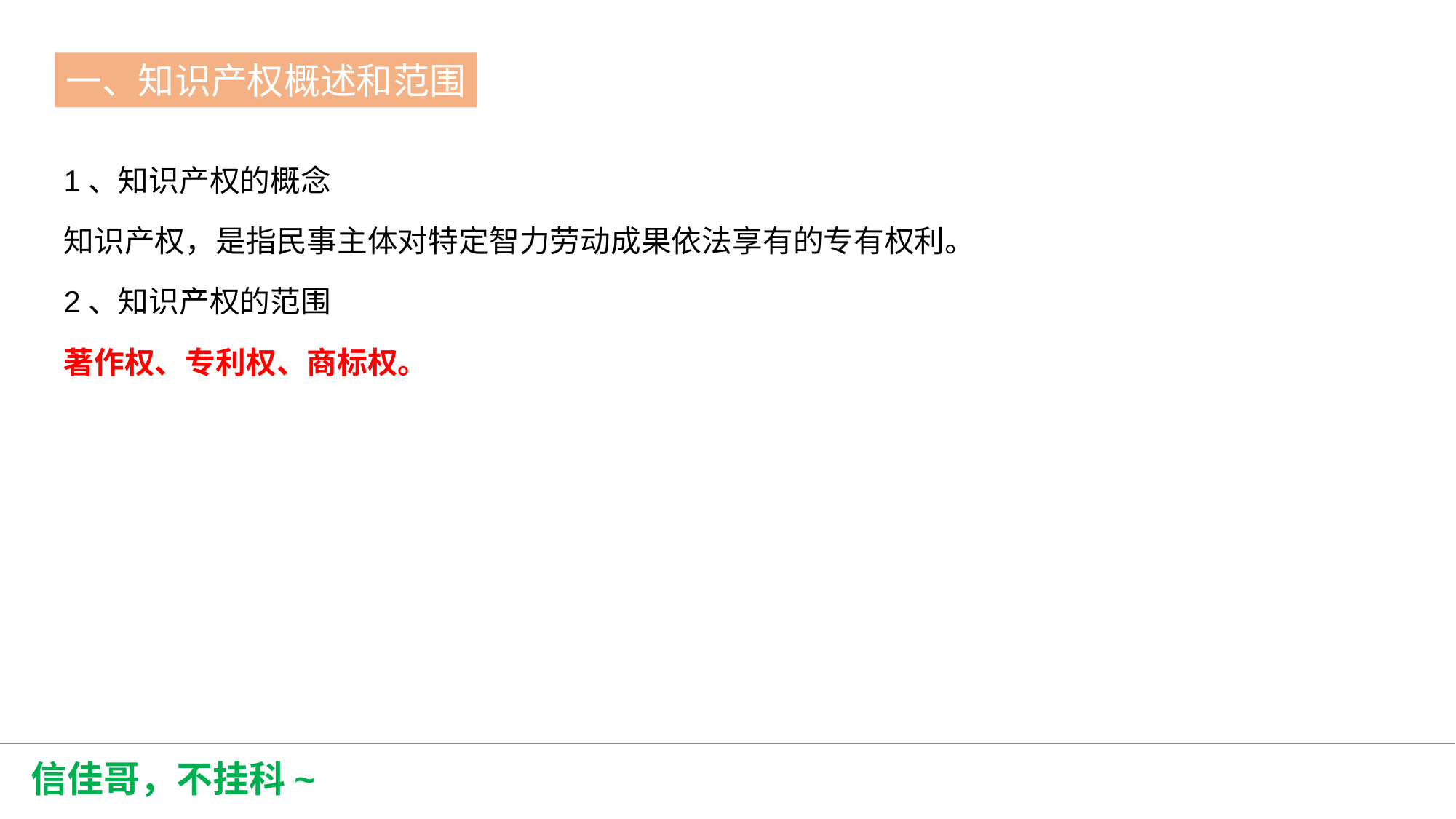

一、知识产权概述和范围
第一节
1、知识产权的概念
知识产权，是指民事主体对特定智力劳动成果依法享有的专有权利。
2、知识产权的范围
著作权、专利权、商标权。